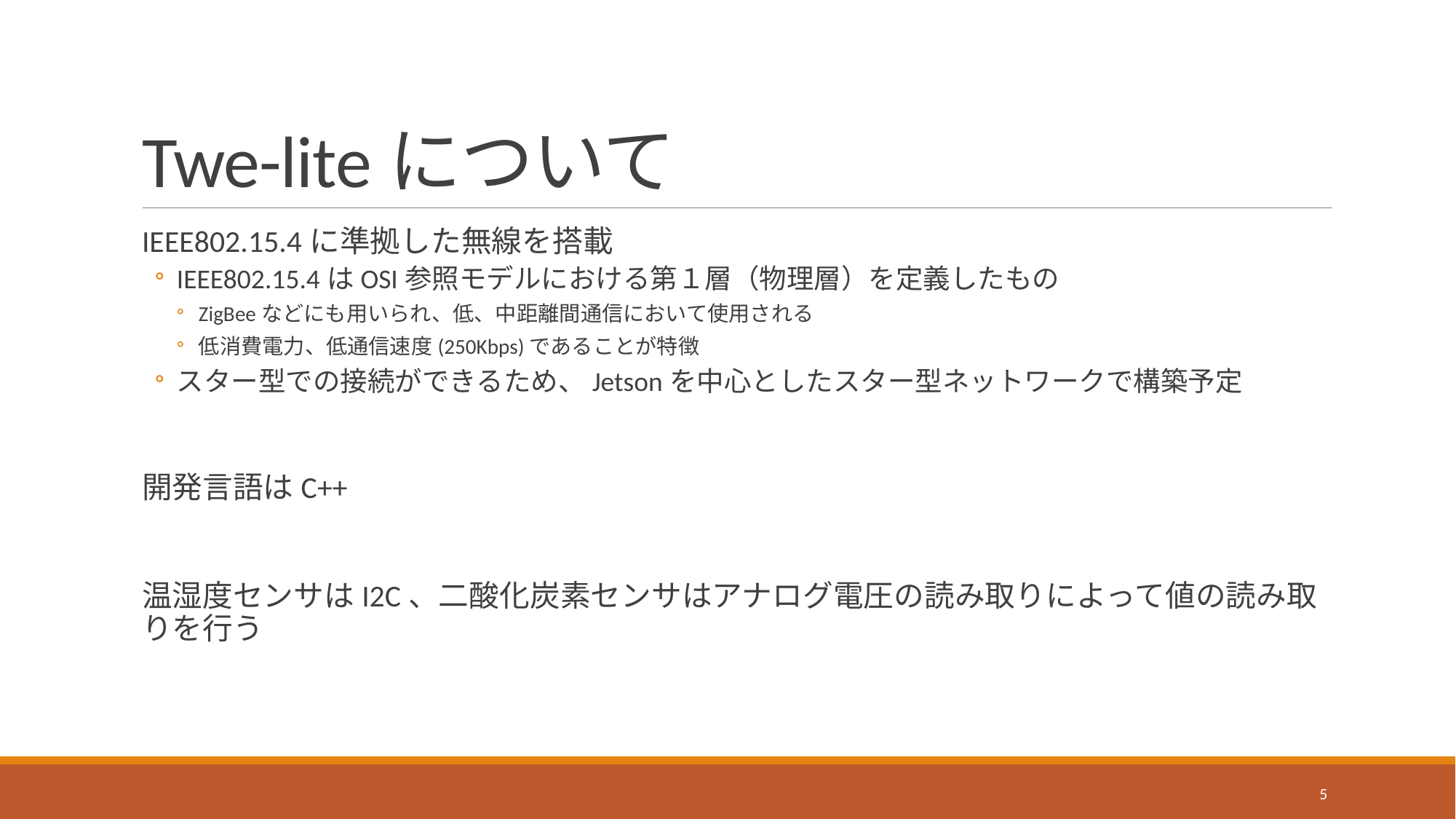

# Twe-liteについて
IEEE802.15.4に準拠した無線を搭載
IEEE802.15.4はOSI参照モデルにおける第１層（物理層）を定義したもの
ZigBeeなどにも用いられ、低、中距離間通信において使用される
低消費電力、低通信速度(250Kbps)であることが特徴
スター型での接続ができるため、Jetsonを中心としたスター型ネットワークで構築予定

開発言語はC++

温湿度センサはI2C、二酸化炭素センサはアナログ電圧の読み取りによって値の読み取りを行う
5